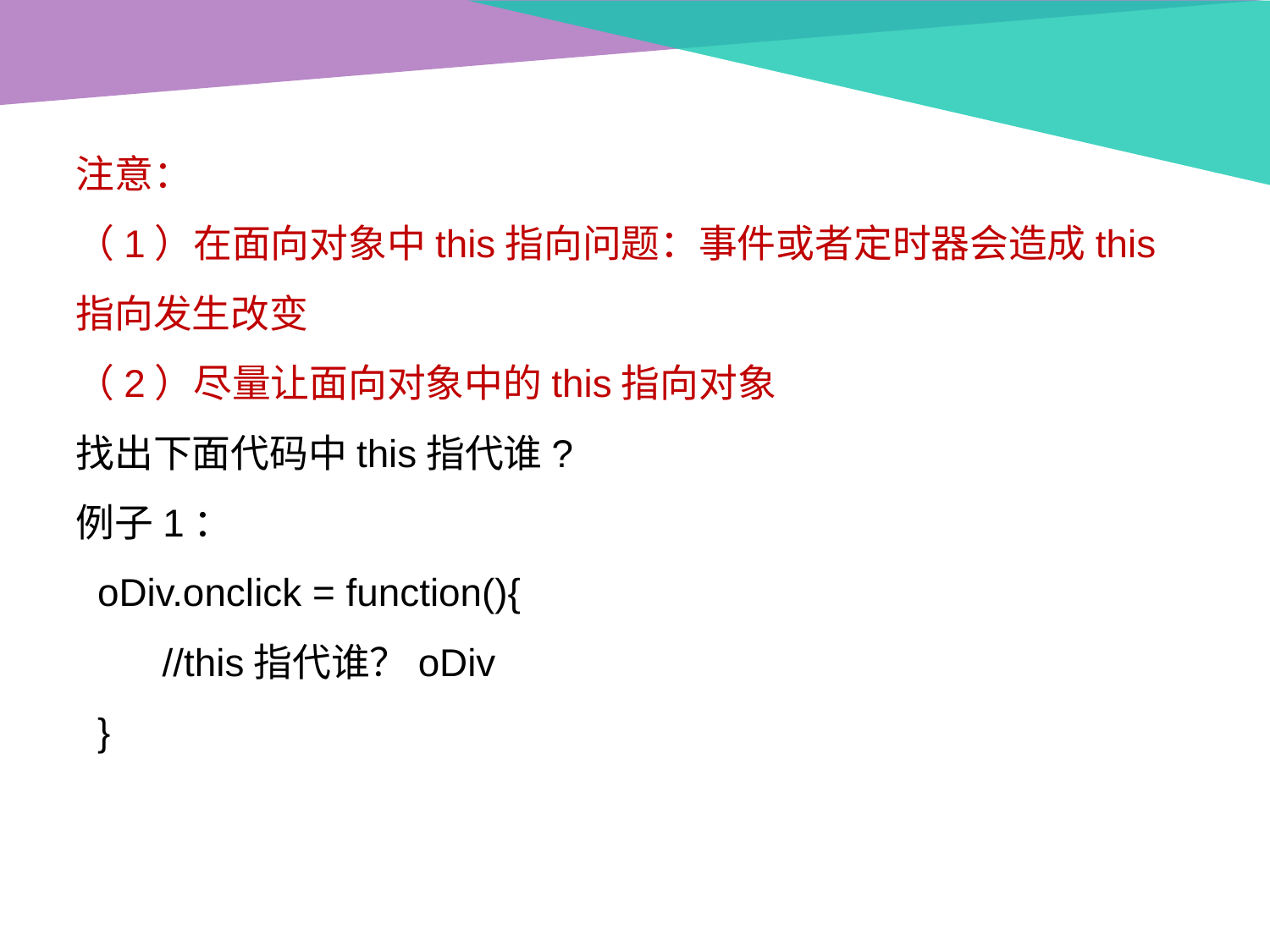

注意：
（1）在面向对象中this指向问题：事件或者定时器会造成this指向发生改变
（2）尽量让面向对象中的this指向对象
找出下面代码中this指代谁?
例子1：
  oDiv.onclick = function(){
        //this指代谁？oDiv
  }